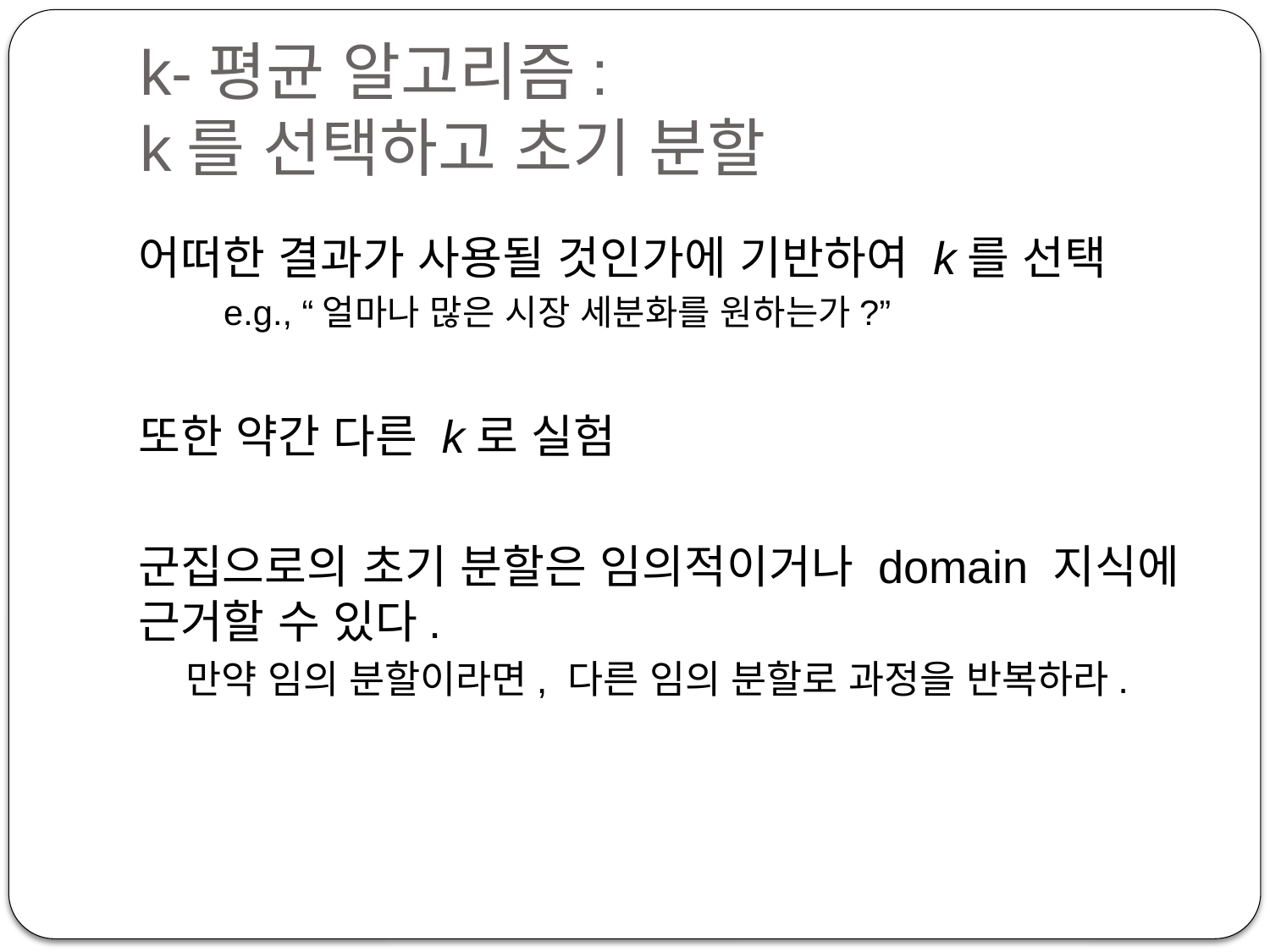

# k-평균 알고리즘: k를 선택하고 초기 분할
어떠한 결과가 사용될 것인가에 기반하여 k를 선택
e.g., “얼마나 많은 시장 세분화를 원하는가?”

또한 약간 다른 k로 실험

군집으로의 초기 분할은 임의적이거나 domain 지식에 근거할 수 있다.
만약 임의 분할이라면, 다른 임의 분할로 과정을 반복하라.